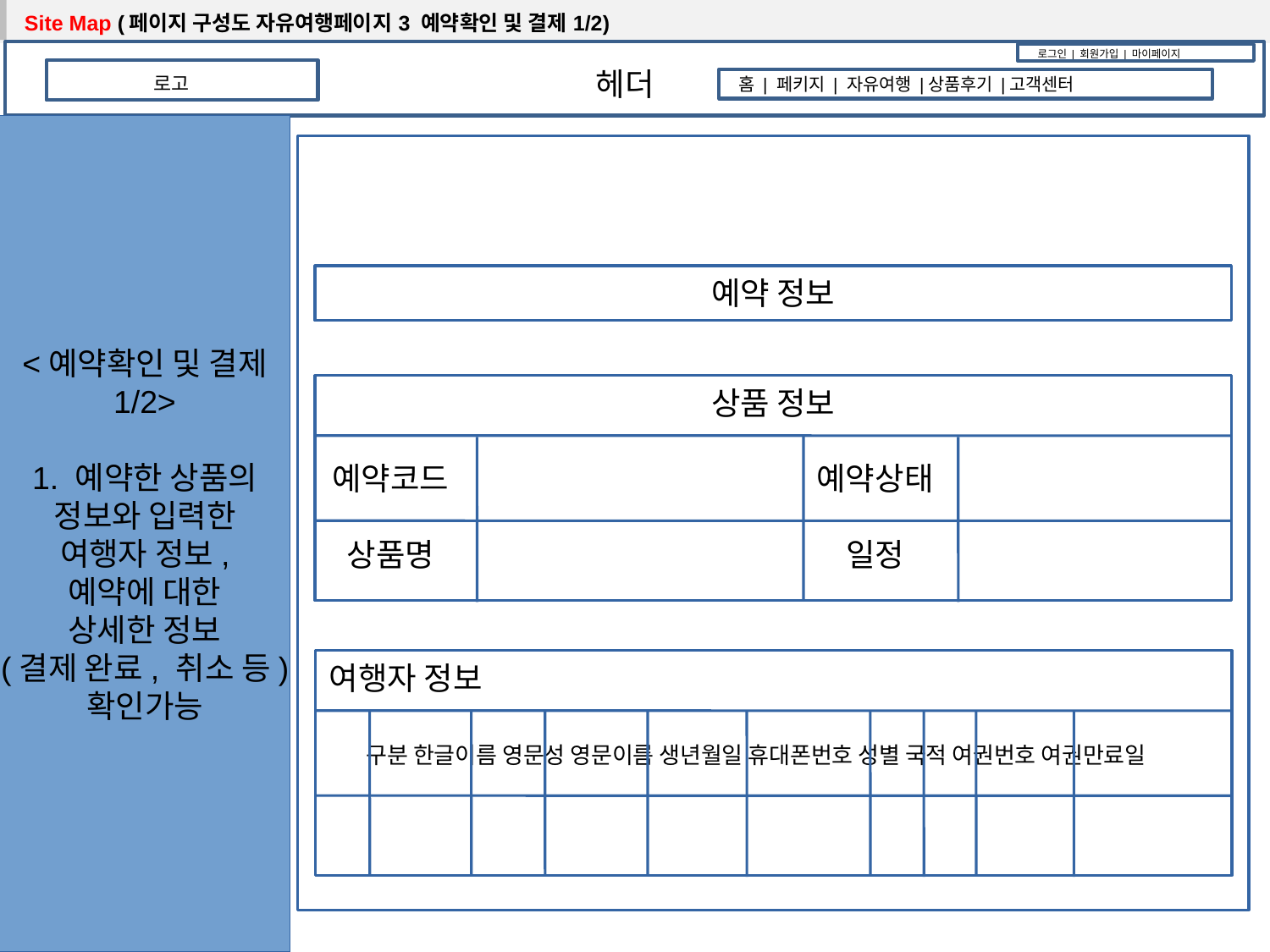

| Site Map (페이지 구성도 자유여행페이지3 예약확인 및 결제1/2) |
| --- |

로그인 | 회원가입 | 마이페이지

헤더

로고
홈 | 페키지 | 자유여행 |상품후기 |고객센터

<예약확인 및 결제
1/2>

1. 예약한 상품의
정보와 입력한
여행자 정보,
예약에 대한
상세한 정보
(결제 완료, 취소 등)
확인가능

예약 정보
상품 정보

예약코드

상품명
예약상태

일정

여행자 정보

구분 한글이름 영문성 영문이름 생년월일 휴대폰번호 성별 국적 여권번호 여권만료일